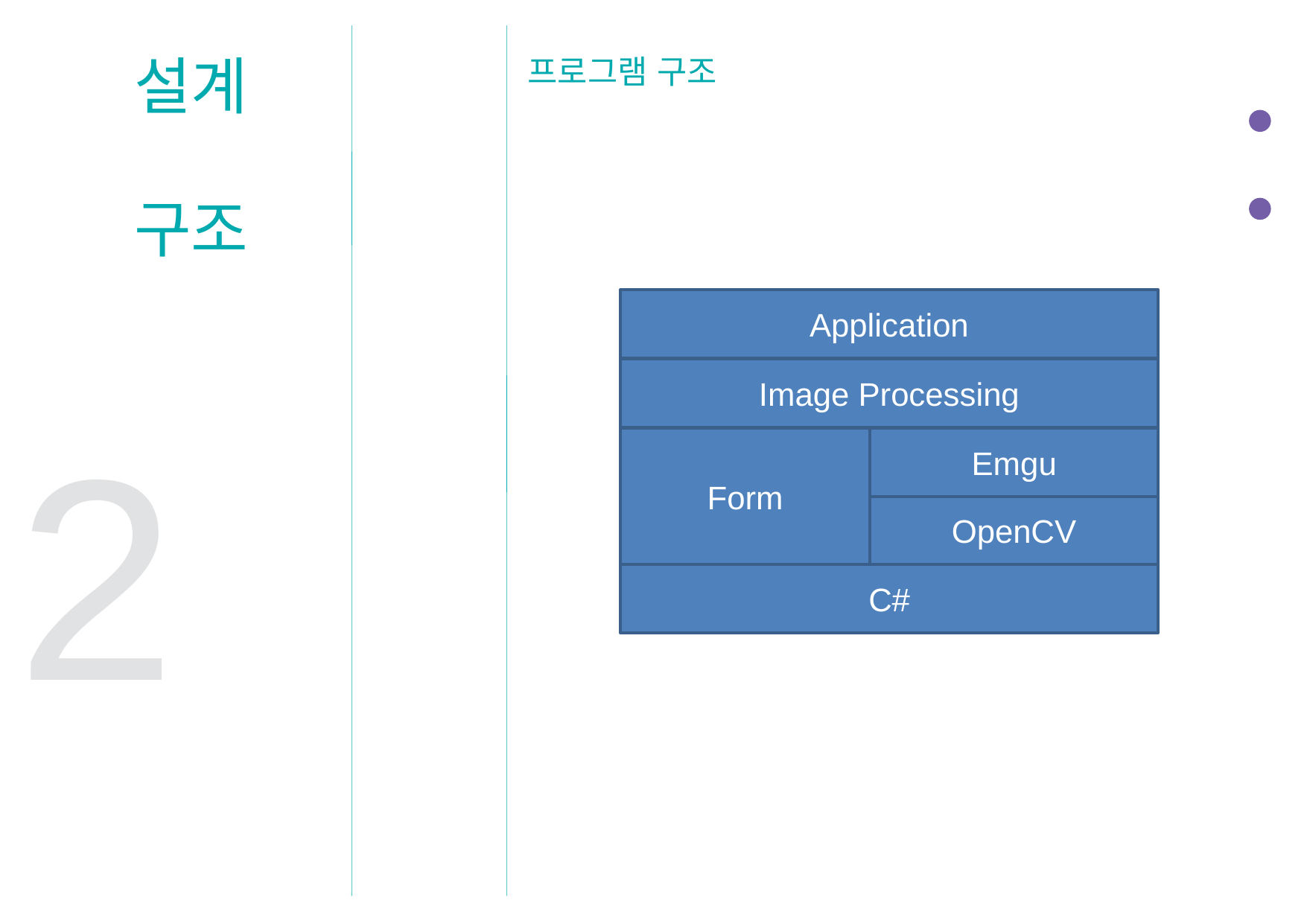

설계

구조
프로그램 구조
Application
Image Processing
Form
Emgu
2.2
OpenCV
C#